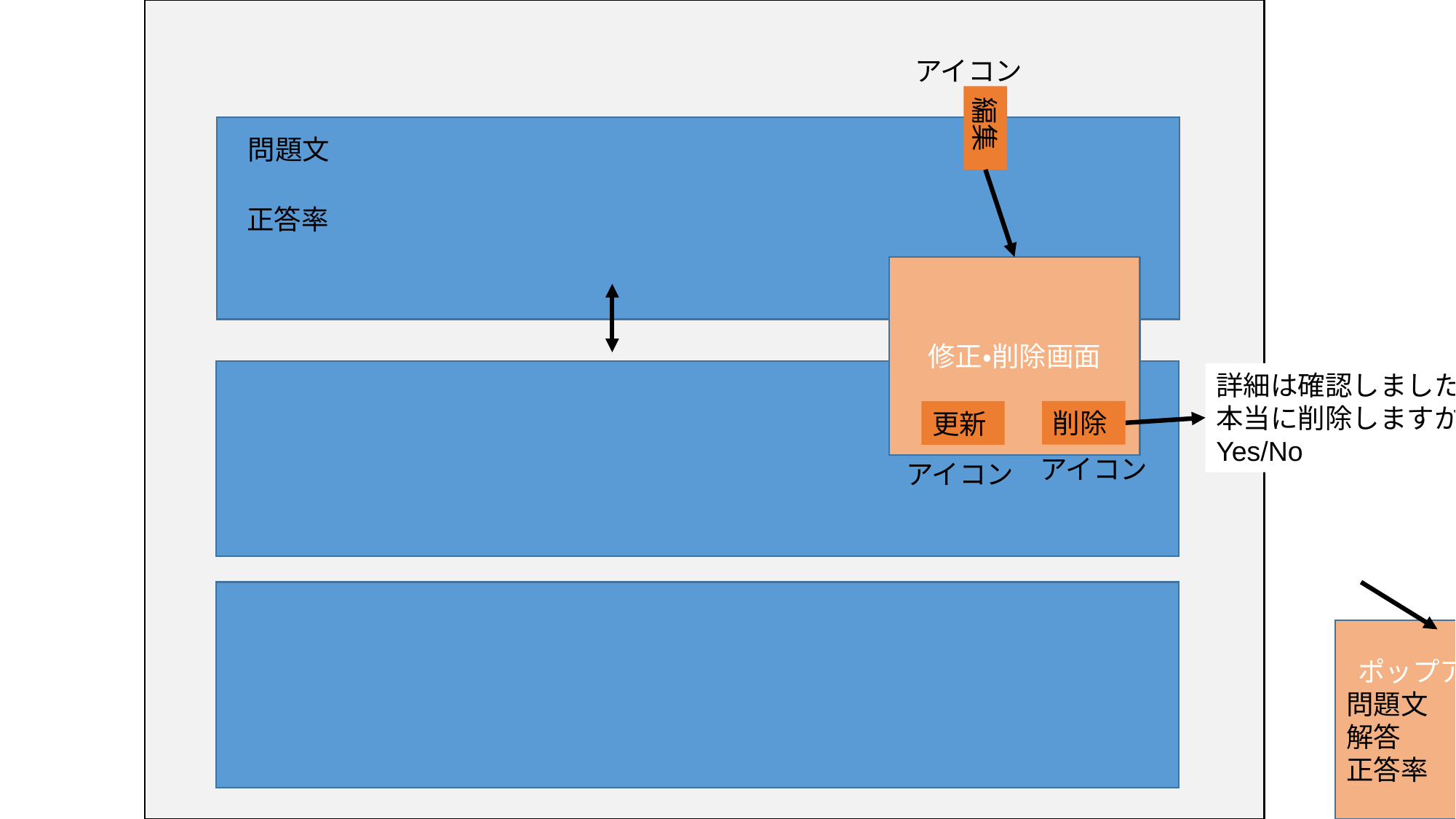

アイコン
編集

問題文
正答率
修正・削除画面

詳細は確認しましたか？
本当に削除しますか？
Yes/No
削除
更新
アイコン
アイコン

ポップアップ
問題文
解答
正答率